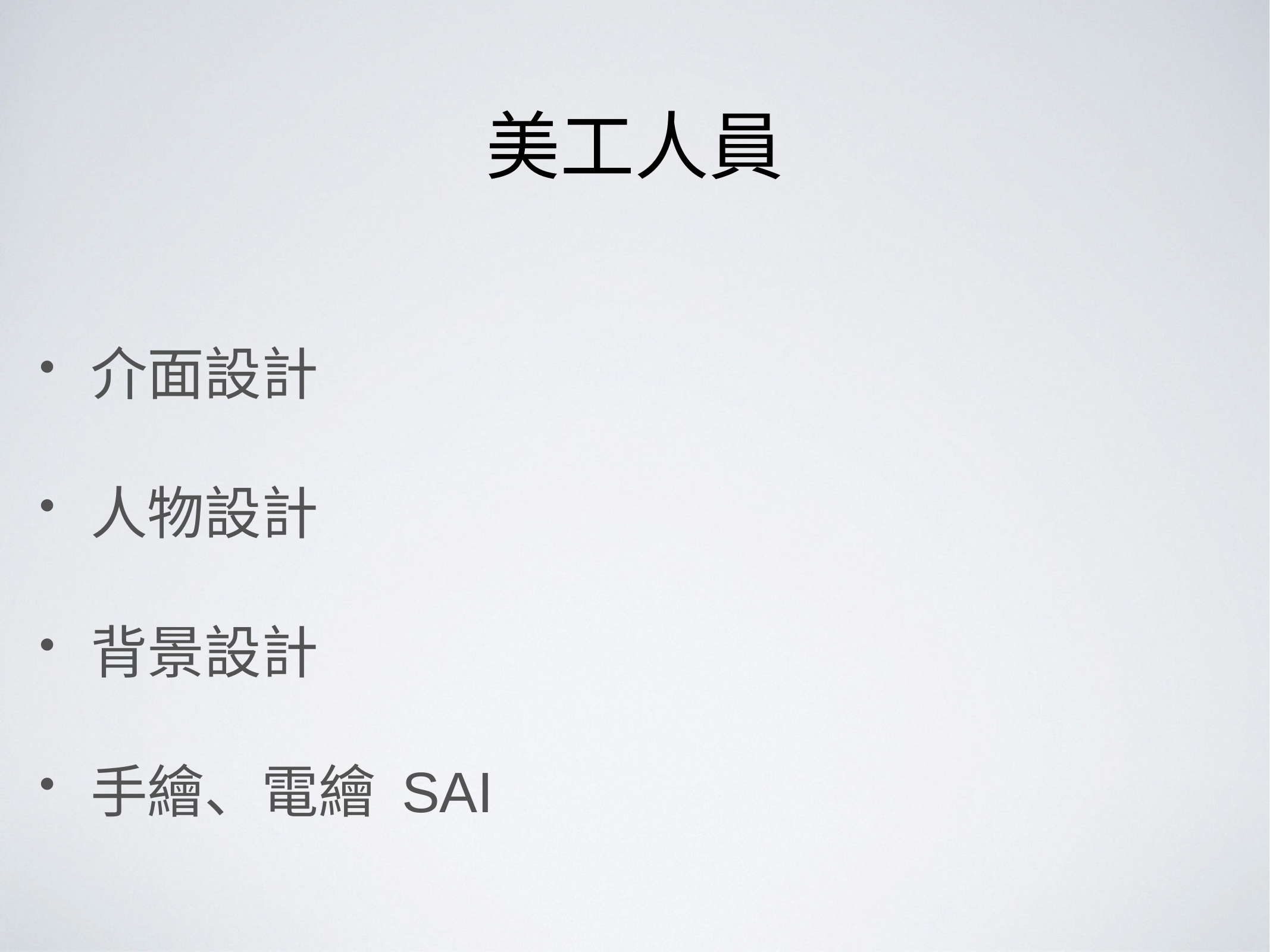

# 美工人員
介面設計
人物設計
背景設計
手繪、電繪 SAI